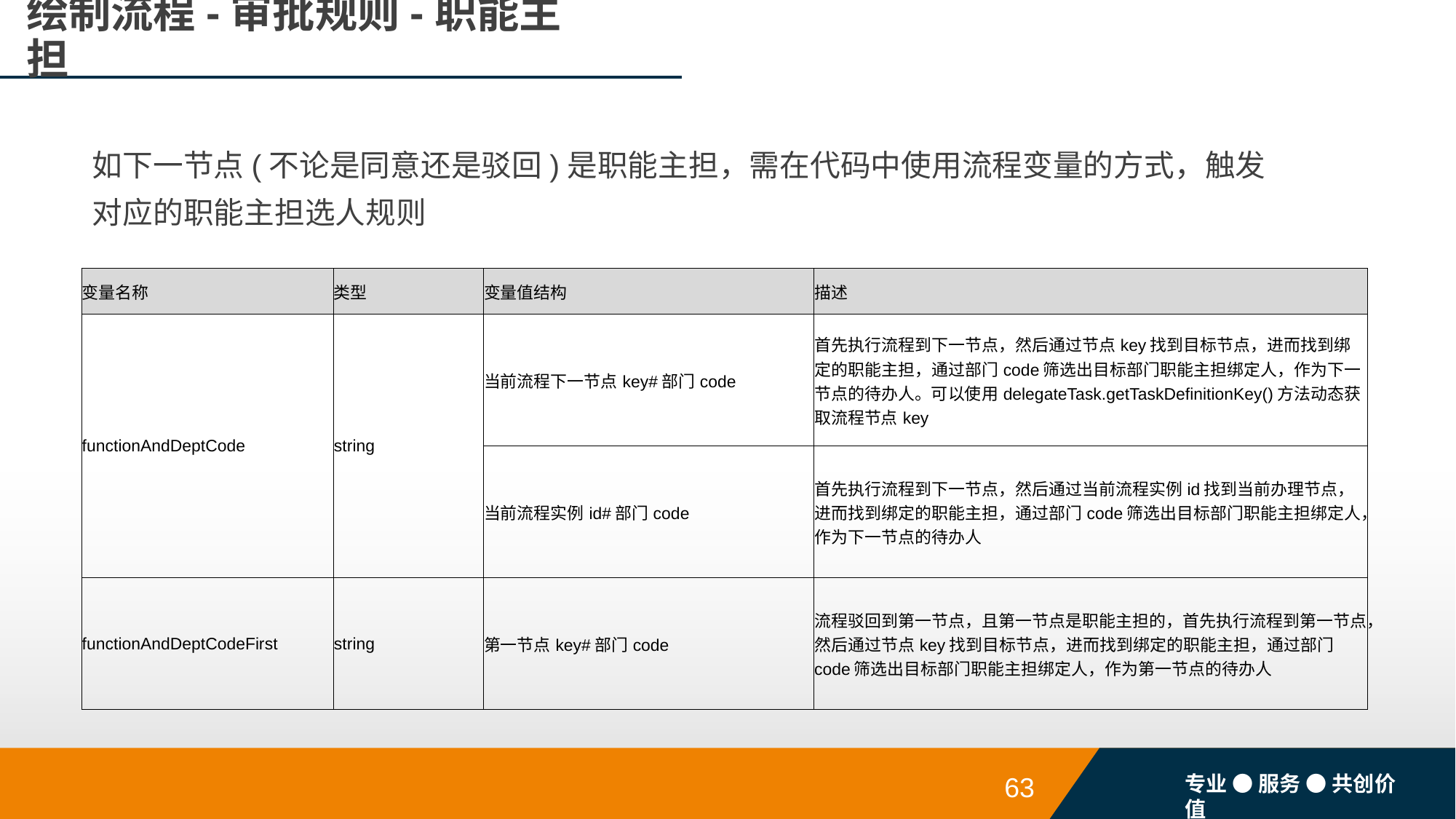

# 绘制流程-审批规则-职能主担
如下一节点(不论是同意还是驳回)是职能主担，需在代码中使用流程变量的方式，触发对应的职能主担选人规则
| 变量名称 | 类型 | 变量值结构 | 描述 |
| --- | --- | --- | --- |
| functionAndDeptCode | string | 当前流程下一节点key#部门code | 首先执行流程到下一节点，然后通过节点key找到目标节点，进而找到绑定的职能主担，通过部门code筛选出目标部门职能主担绑定人，作为下一节点的待办人。可以使用delegateTask.getTaskDefinitionKey()方法动态获取流程节点key |
|  |  | 当前流程实例id#部门code | 首先执行流程到下一节点，然后通过当前流程实例id找到当前办理节点，进而找到绑定的职能主担，通过部门code筛选出目标部门职能主担绑定人，作为下一节点的待办人 |
| functionAndDeptCodeFirst | string | 第一节点key#部门code | 流程驳回到第一节点，且第一节点是职能主担的，首先执行流程到第一节点，然后通过节点key找到目标节点，进而找到绑定的职能主担，通过部门code筛选出目标部门职能主担绑定人，作为第一节点的待办人 |